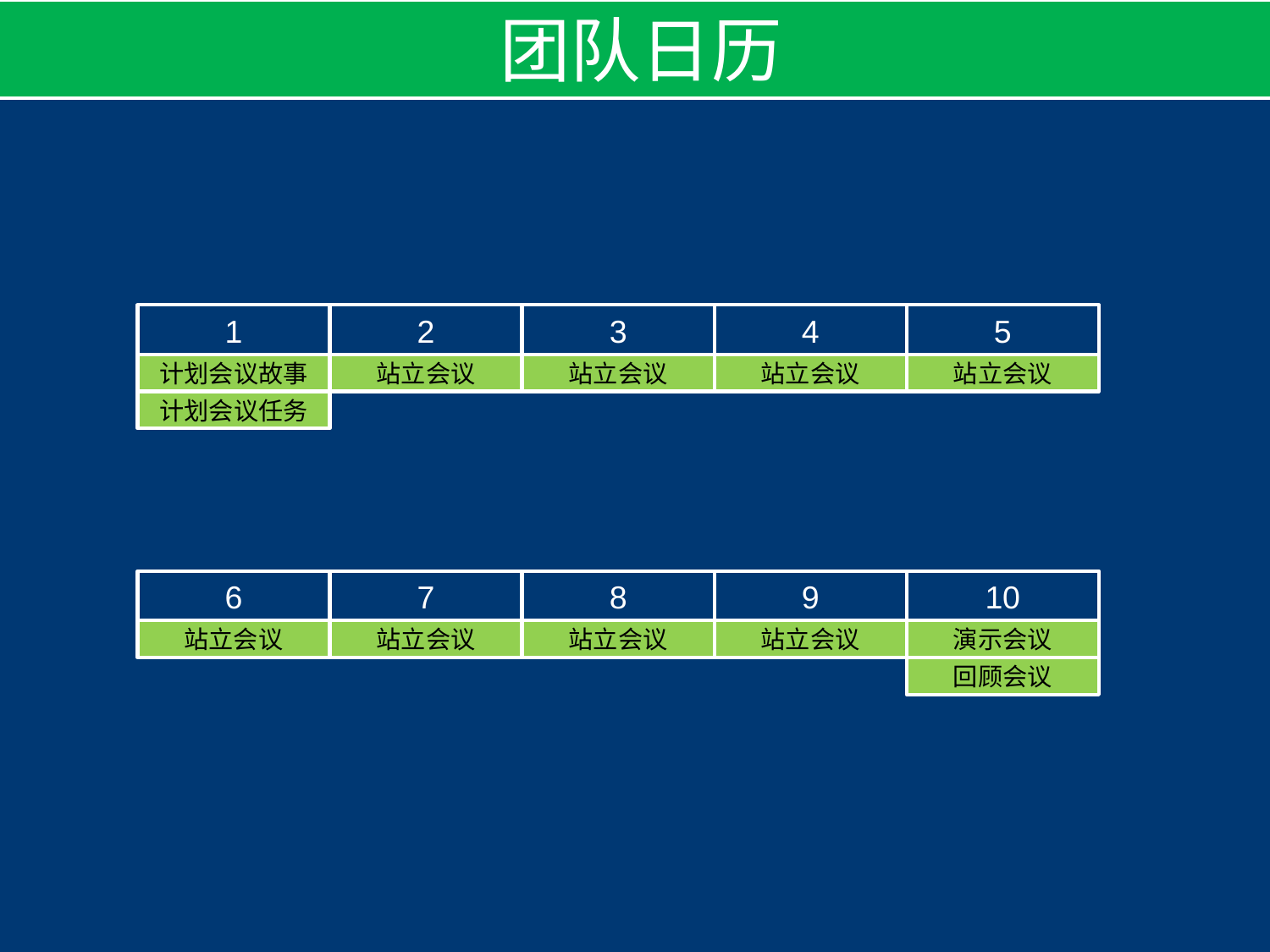

团队日历
1
2
3
4
5
计划会议故事
计划会议任务
站立会议
站立会议
站立会议
站立会议
6
7
8
9
10
站立会议
站立会议
站立会议
站立会议
演示会议
回顾会议